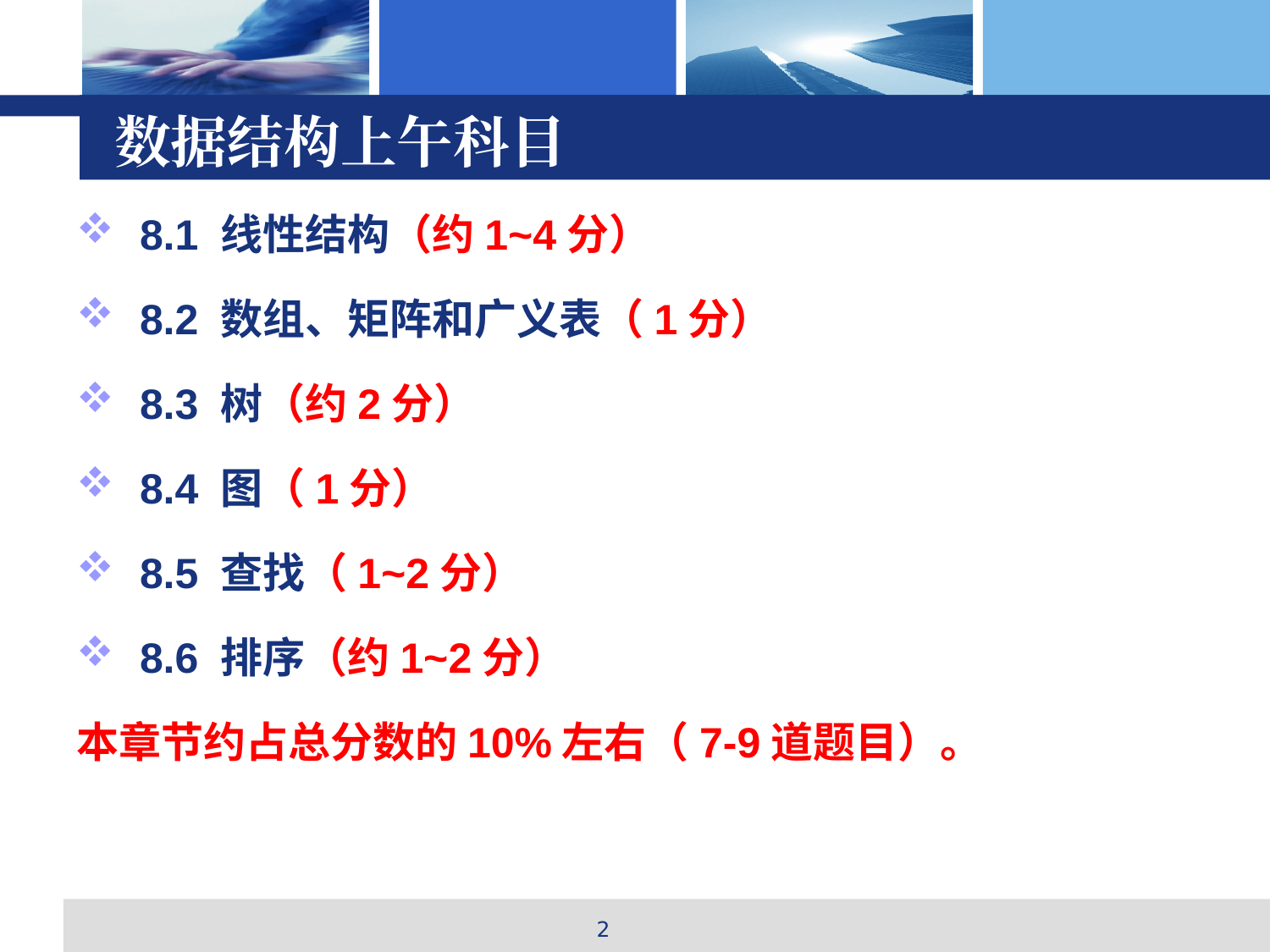

# 数据结构上午科目
8.1 线性结构（约1~4分）
8.2 数组、矩阵和广义表（1分）
8.3 树（约2分）
8.4 图（1分）
8.5 查找（1~2分）
8.6 排序（约1~2分）
本章节约占总分数的10%左右（7-9道题目）。

2